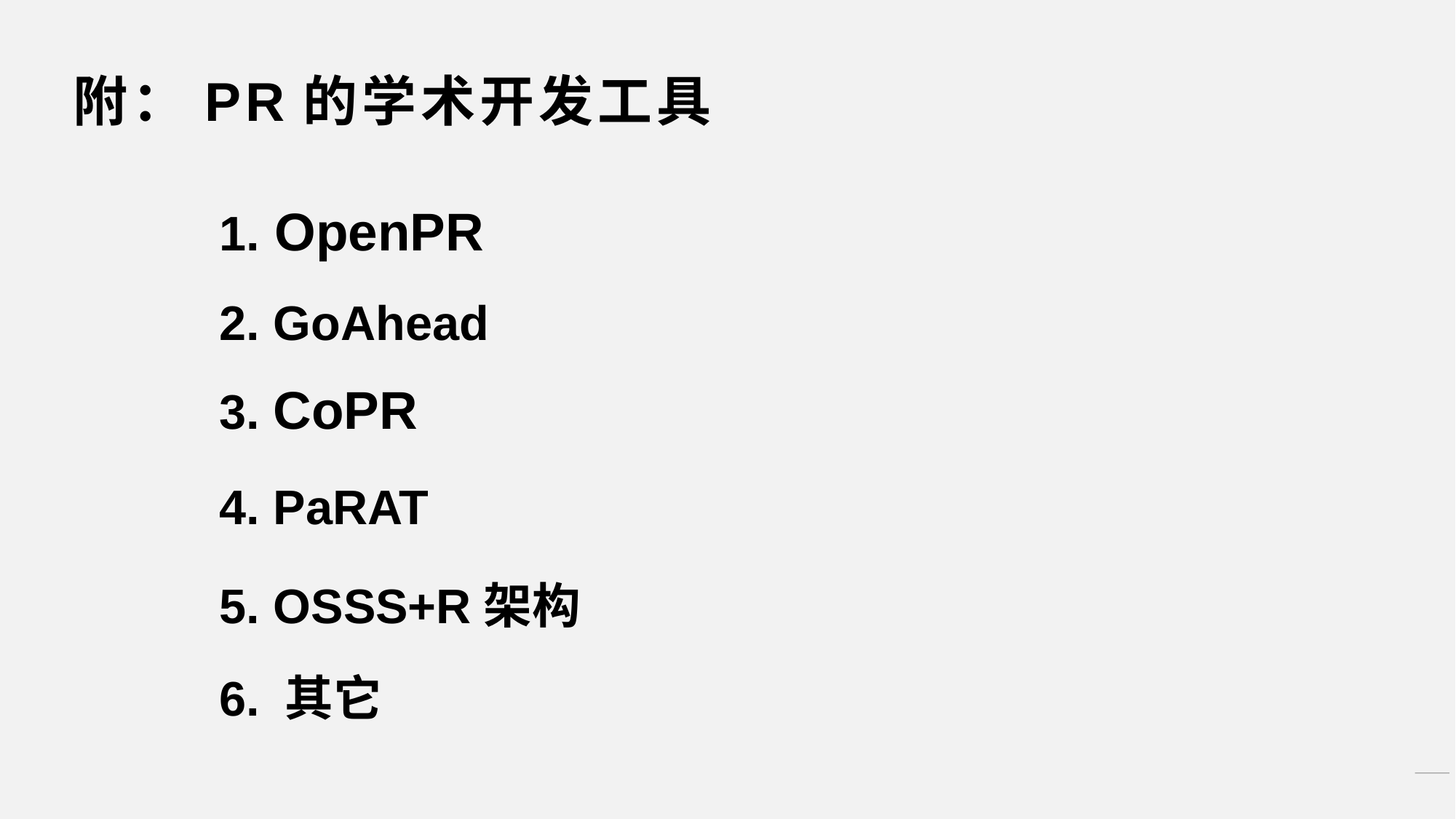

附：PR的学术开发工具

	   1. OpenPR
	   2. GoAhead
	   3. CoPR
	   4. PaRAT
	   5. OSSS+R架构
	   6. 其它